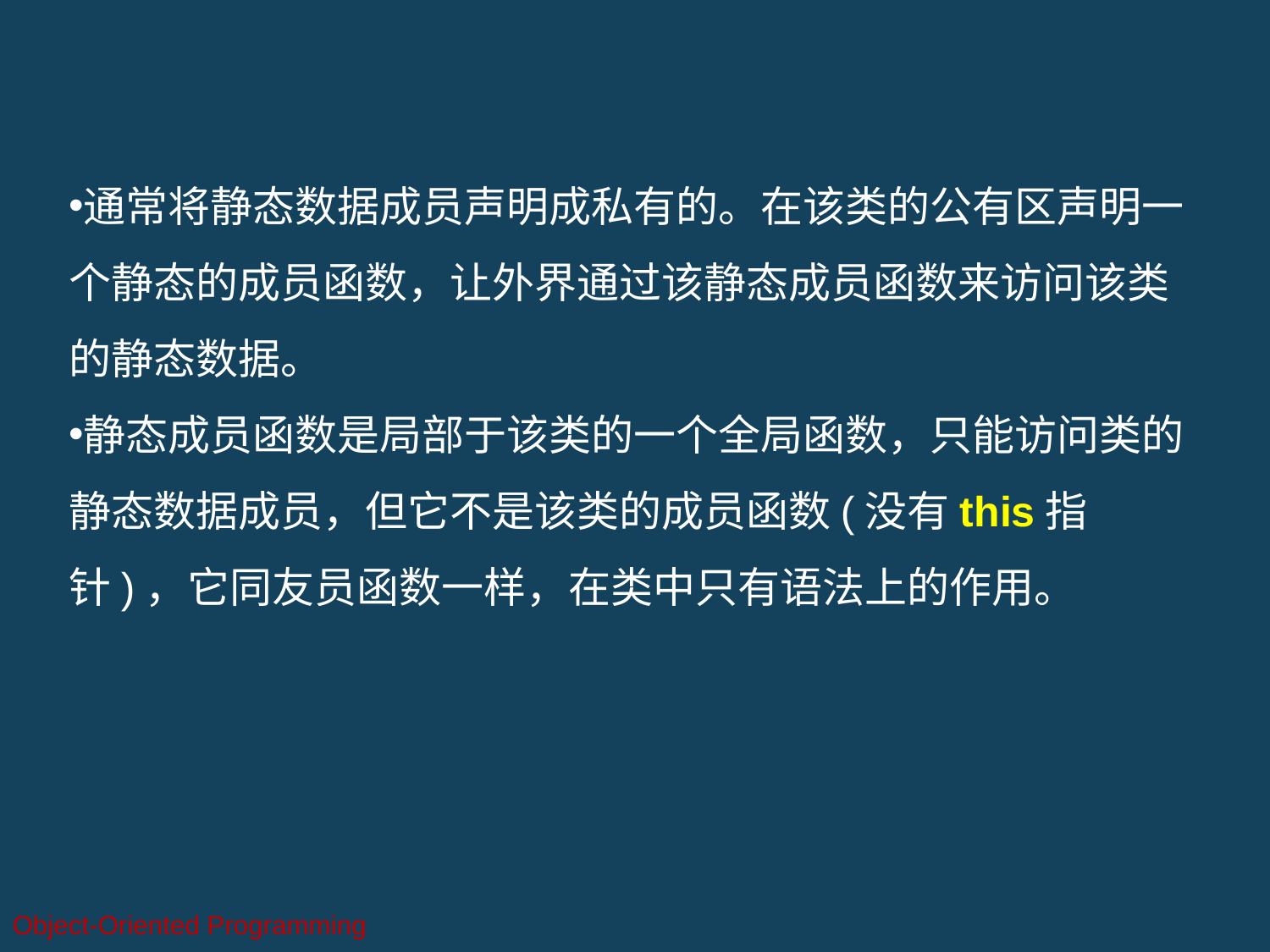

通常将静态数据成员声明成私有的。在该类的公有区声明一个静态的成员函数，让外界通过该静态成员函数来访问该类的静态数据。
静态成员函数是局部于该类的一个全局函数，只能访问类的静态数据成员，但它不是该类的成员函数(没有this指针)，它同友员函数一样，在类中只有语法上的作用。
Object-Oriented Programming